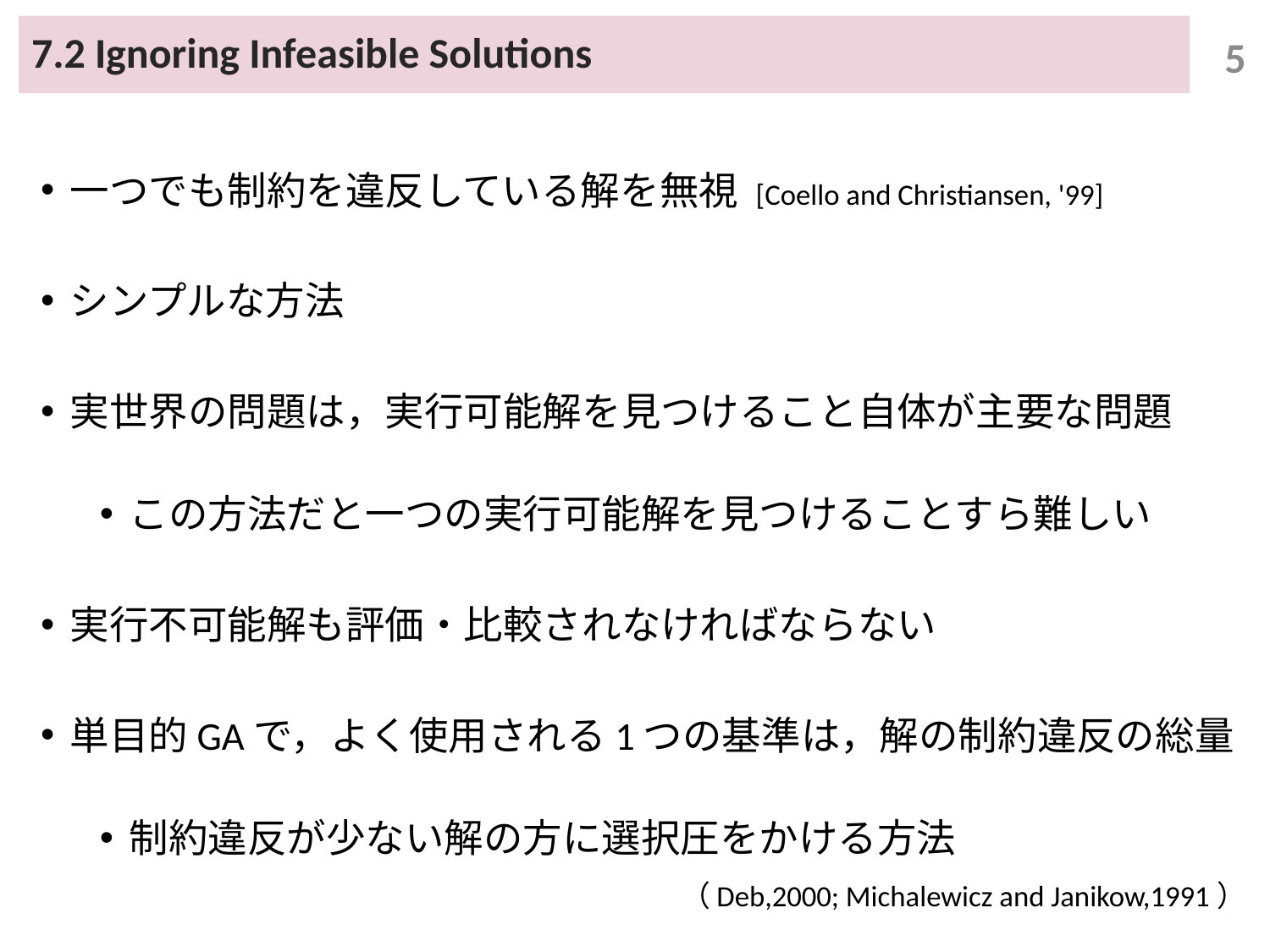

# 7.2 Ignoring Infeasible Solutions
5
一つでも制約を違反している解を無視 [Coello and Christiansen, '99]
シンプルな方法
実世界の問題は，実行可能解を見つけること自体が主要な問題
この方法だと一つの実行可能解を見つけることすら難しい
実行不可能解も評価・比較されなければならない
単目的GAで，よく使用される1つの基準は，解の制約違反の総量
制約違反が少ない解の方に選択圧をかける方法
（Deb,2000; Michalewicz and Janikow,1991）